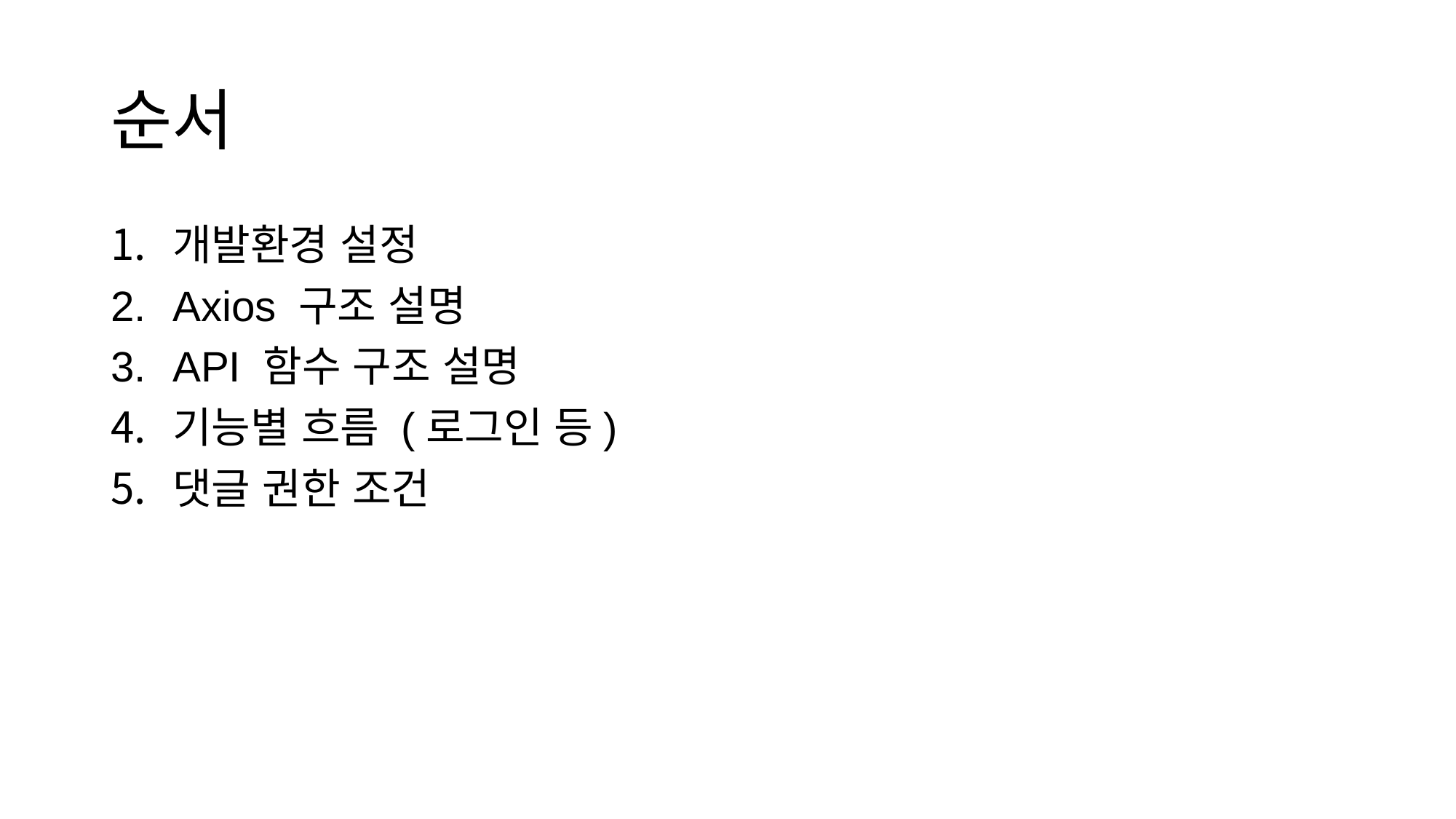

# 순서
개발환경 설정
Axios 구조 설명
API 함수 구조 설명
기능별 흐름 (로그인 등)
댓글 권한 조건